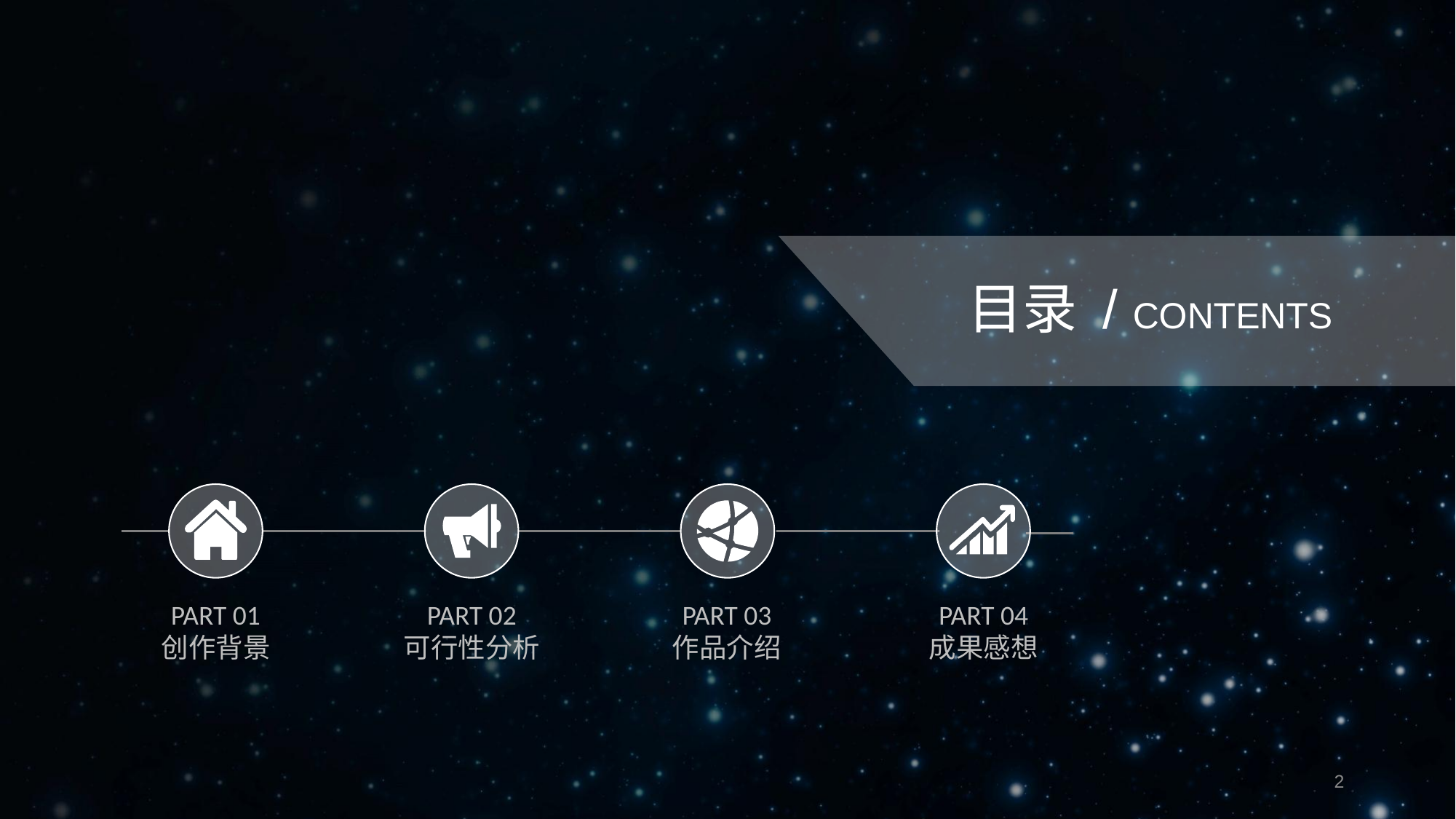

目录 / CONTENTS

PART 01
创作背景
PART 02
可行性分析
PART 03
作品介绍
PART 04
成果感想
2